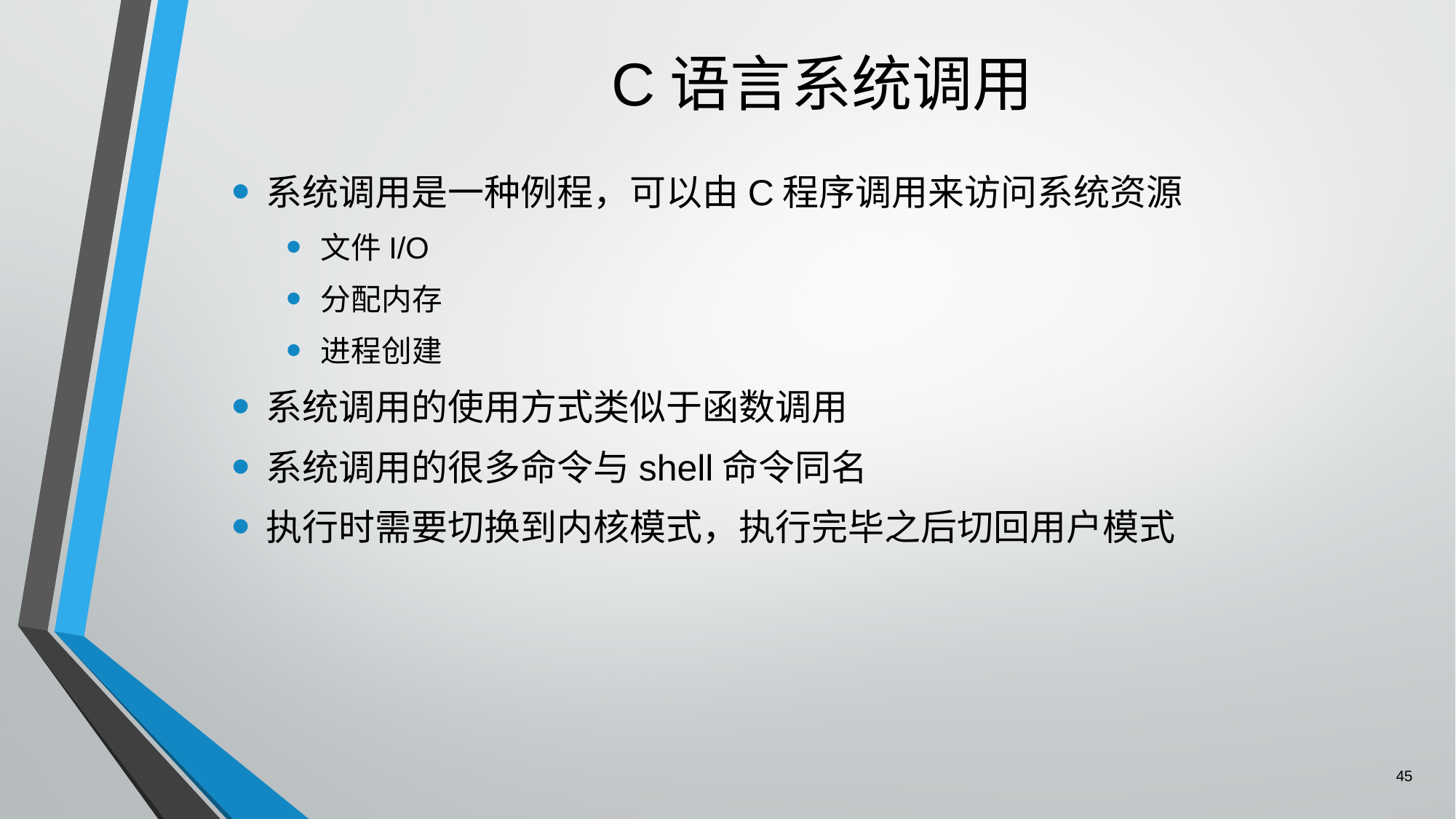

# C语言系统调用
系统调用是一种例程，可以由C程序调用来访问系统资源
文件I/O
分配内存
进程创建
系统调用的使用方式类似于函数调用
系统调用的很多命令与shell命令同名
执行时需要切换到内核模式，执行完毕之后切回用户模式

45